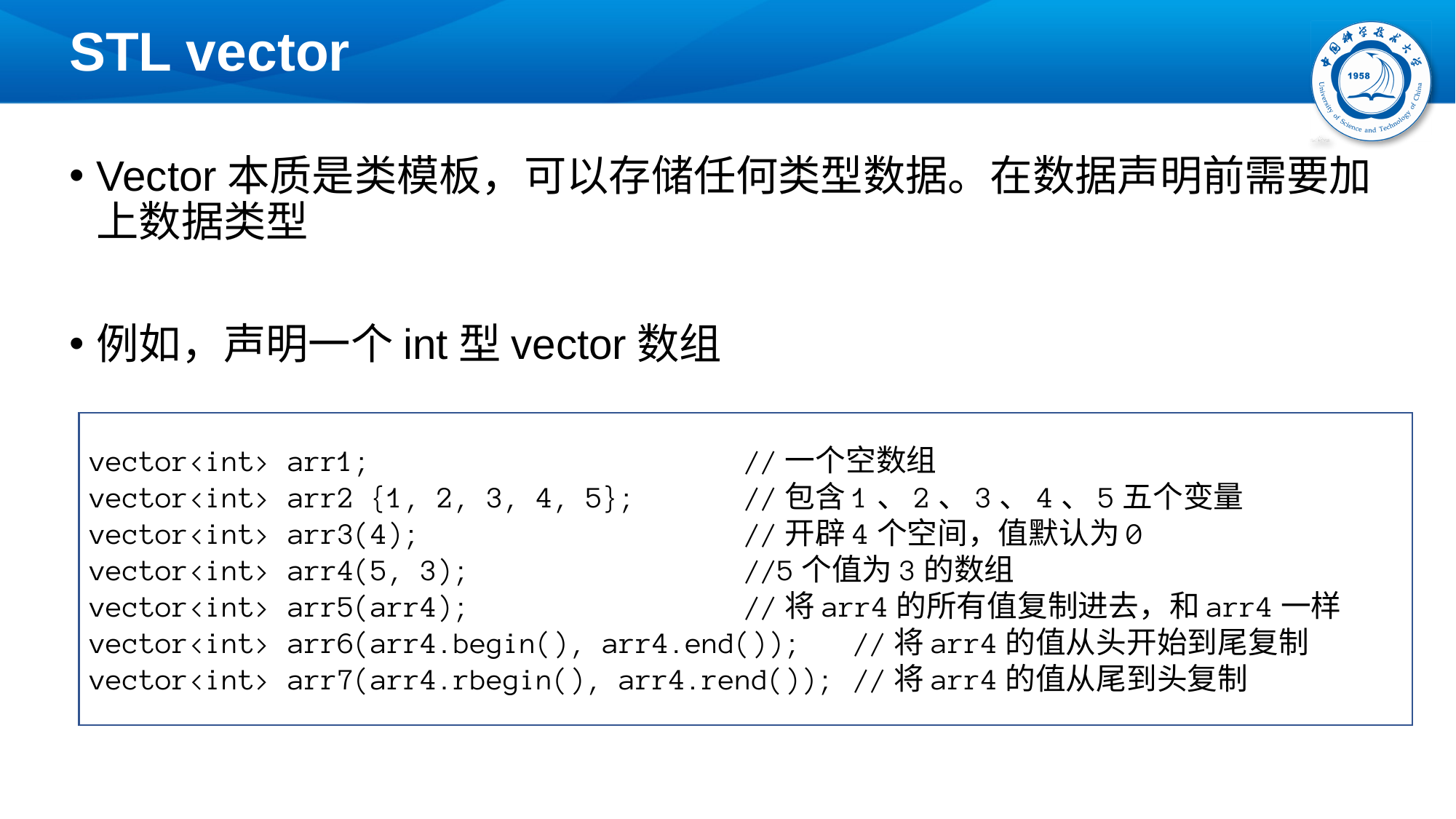

# STL vector
Vector本质是类模板，可以存储任何类型数据。在数据声明前需要加上数据类型

例如，声明一个int型vector数组
vector<int> arr1;				//一个空数组
vector<int> arr2 {1, 2, 3, 4, 5};	//包含1、2、3、4、5五个变量
vector<int> arr3(4);			//开辟4个空间，值默认为0
vector<int> arr4(5, 3);			//5个值为3的数组
vector<int> arr5(arr4);			//将arr4的所有值复制进去，和arr4一样
vector<int> arr6(arr4.begin(), arr4.end());	//将arr4的值从头开始到尾复制
vector<int> arr7(arr4.rbegin(), arr4.rend());	//将arr4的值从尾到头复制